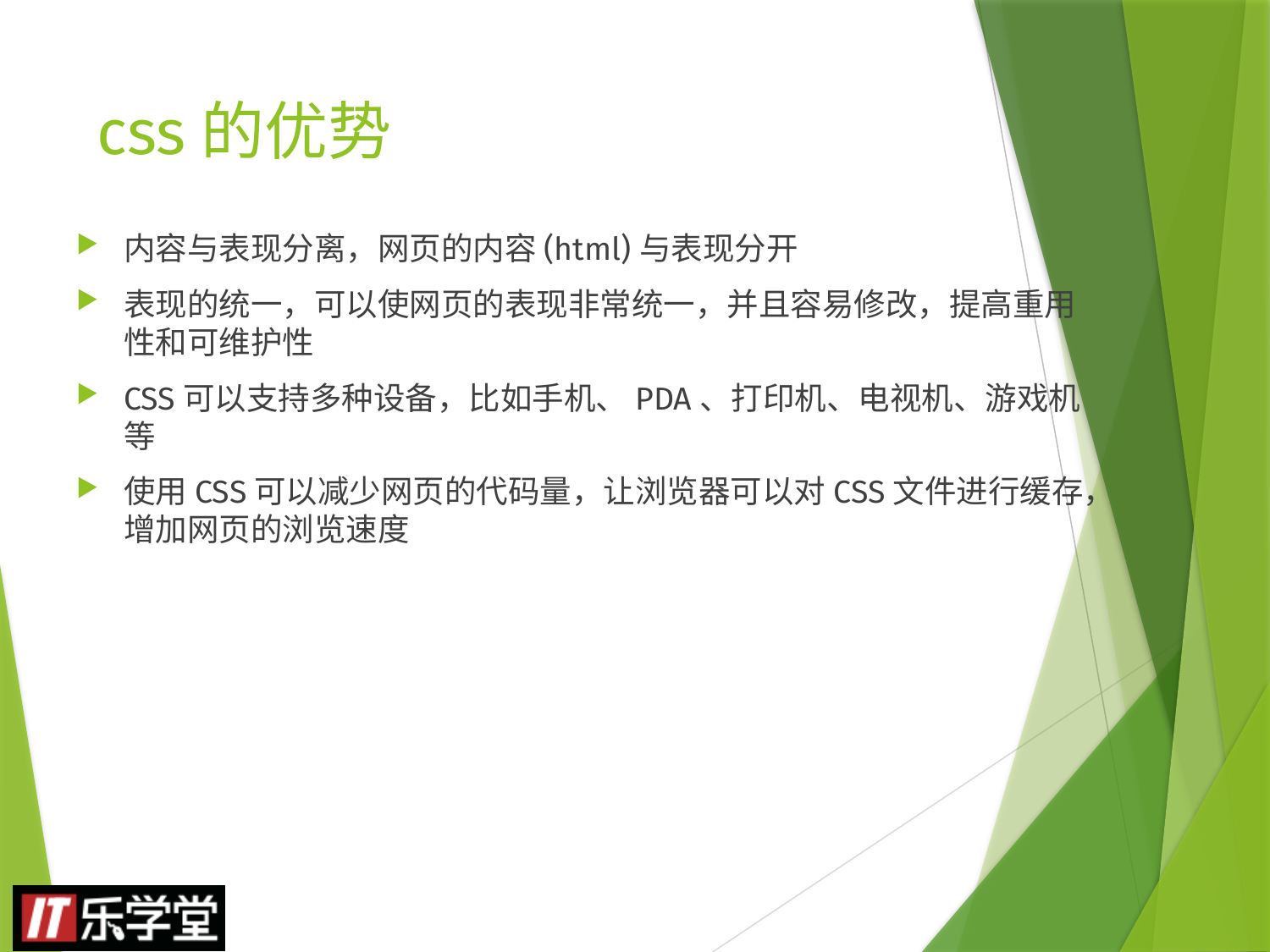

# css的优势
内容与表现分离，网页的内容(html)与表现分开
表现的统一，可以使网页的表现非常统一，并且容易修改，提高重用性和可维护性
CSS可以支持多种设备，比如手机、PDA、打印机、电视机、游戏机等
使用CSS可以减少网页的代码量，让浏览器可以对CSS文件进行缓存，增加网页的浏览速度